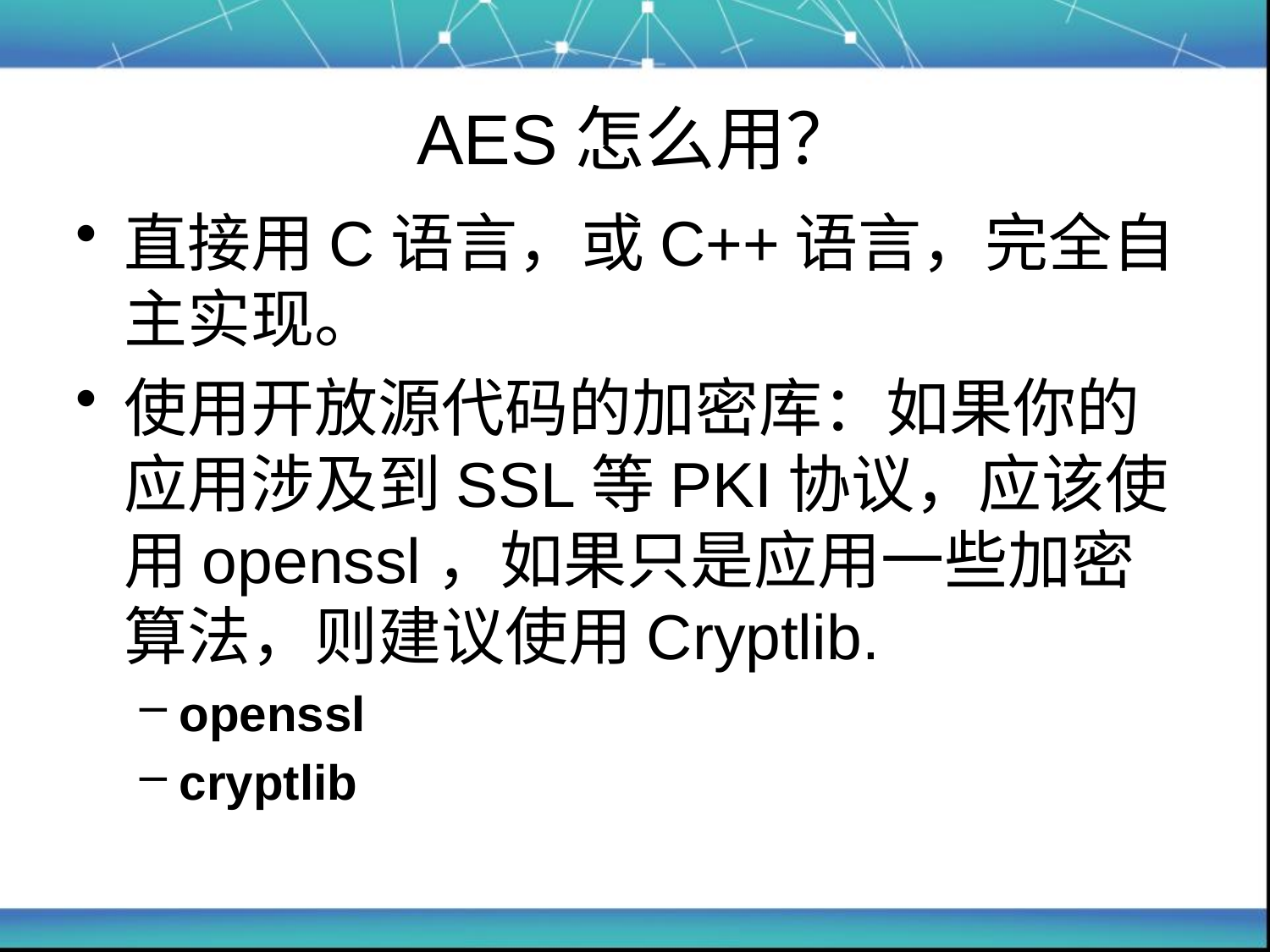

# AES怎么用？
直接用C语言，或C++语言，完全自主实现。
使用开放源代码的加密库：如果你的应用涉及到SSL等PKI协议，应该使用openssl，如果只是应用一些加密算法，则建议使用Cryptlib.
openssl
cryptlib